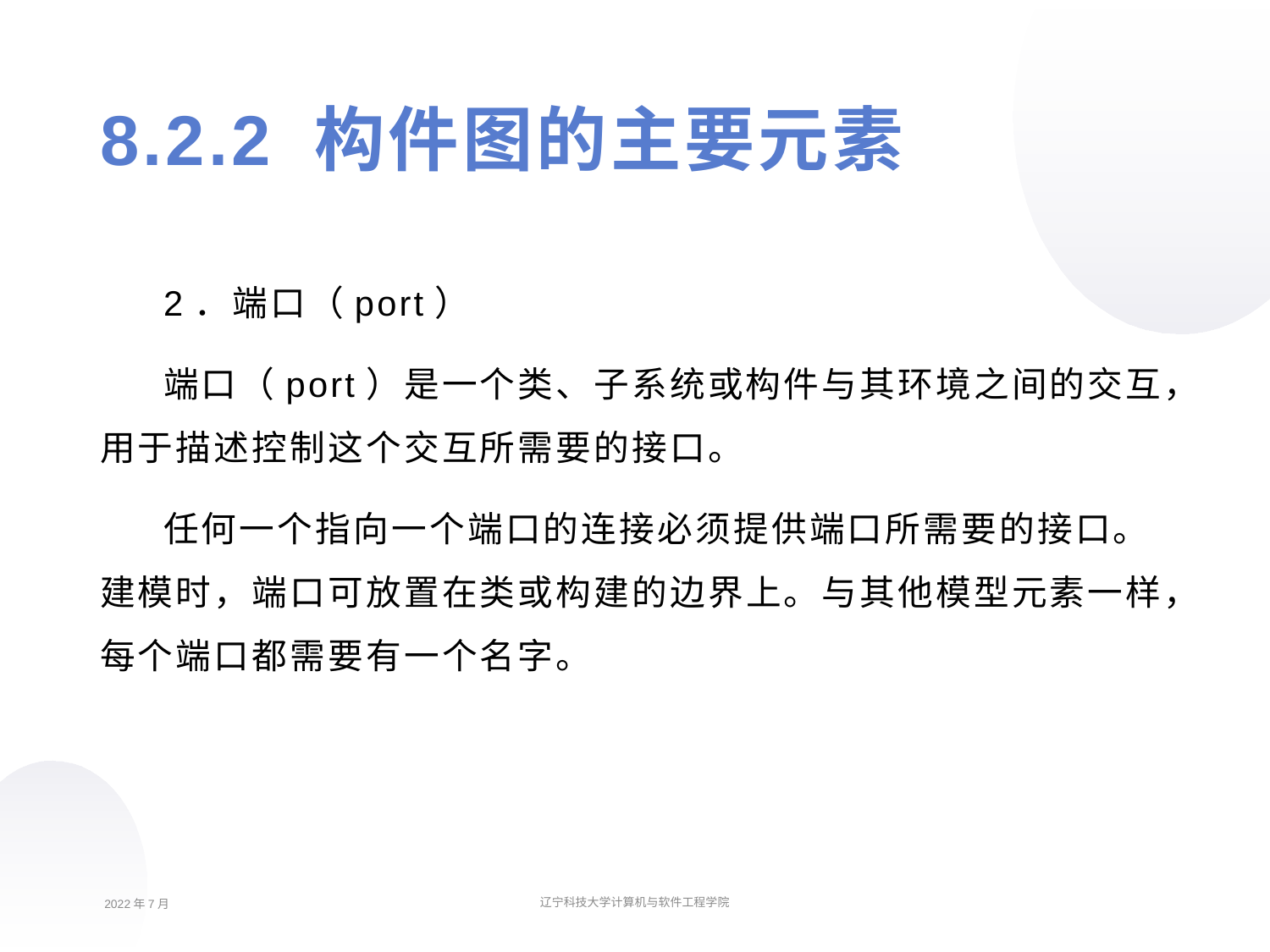

8.2.2 构件图的主要元素
2．端口（port）
端口（port）是一个类、子系统或构件与其环境之间的交互，用于描述控制这个交互所需要的接口。
任何一个指向一个端口的连接必须提供端口所需要的接口。建模时，端口可放置在类或构建的边界上。与其他模型元素一样，每个端口都需要有一个名字。

2022年7月
辽宁科技大学计算机与软件工程学院
42